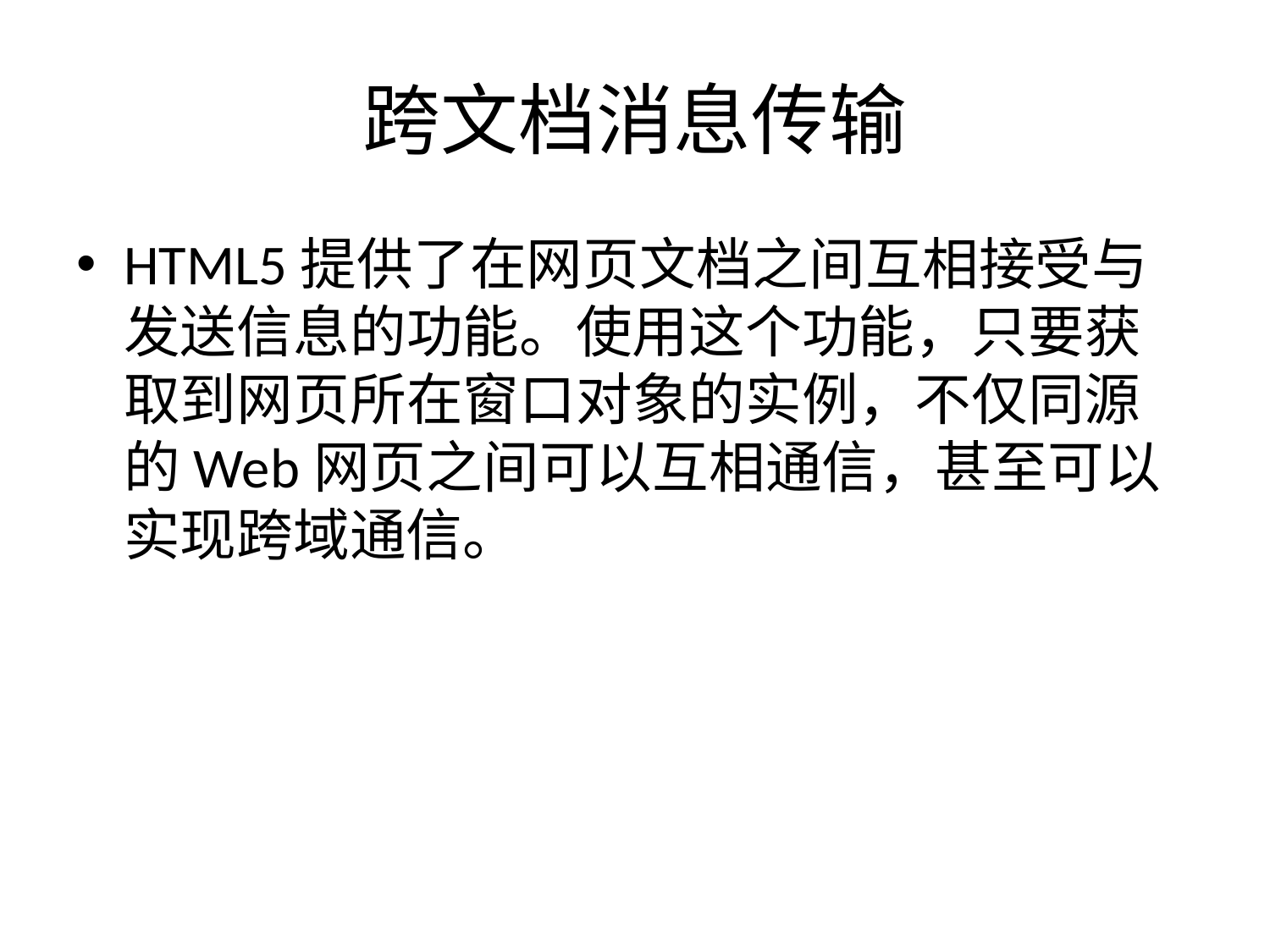

# 跨文档消息传输
HTML5提供了在网页文档之间互相接受与发送信息的功能。使用这个功能，只要获取到网页所在窗口对象的实例，不仅同源的Web网页之间可以互相通信，甚至可以实现跨域通信。